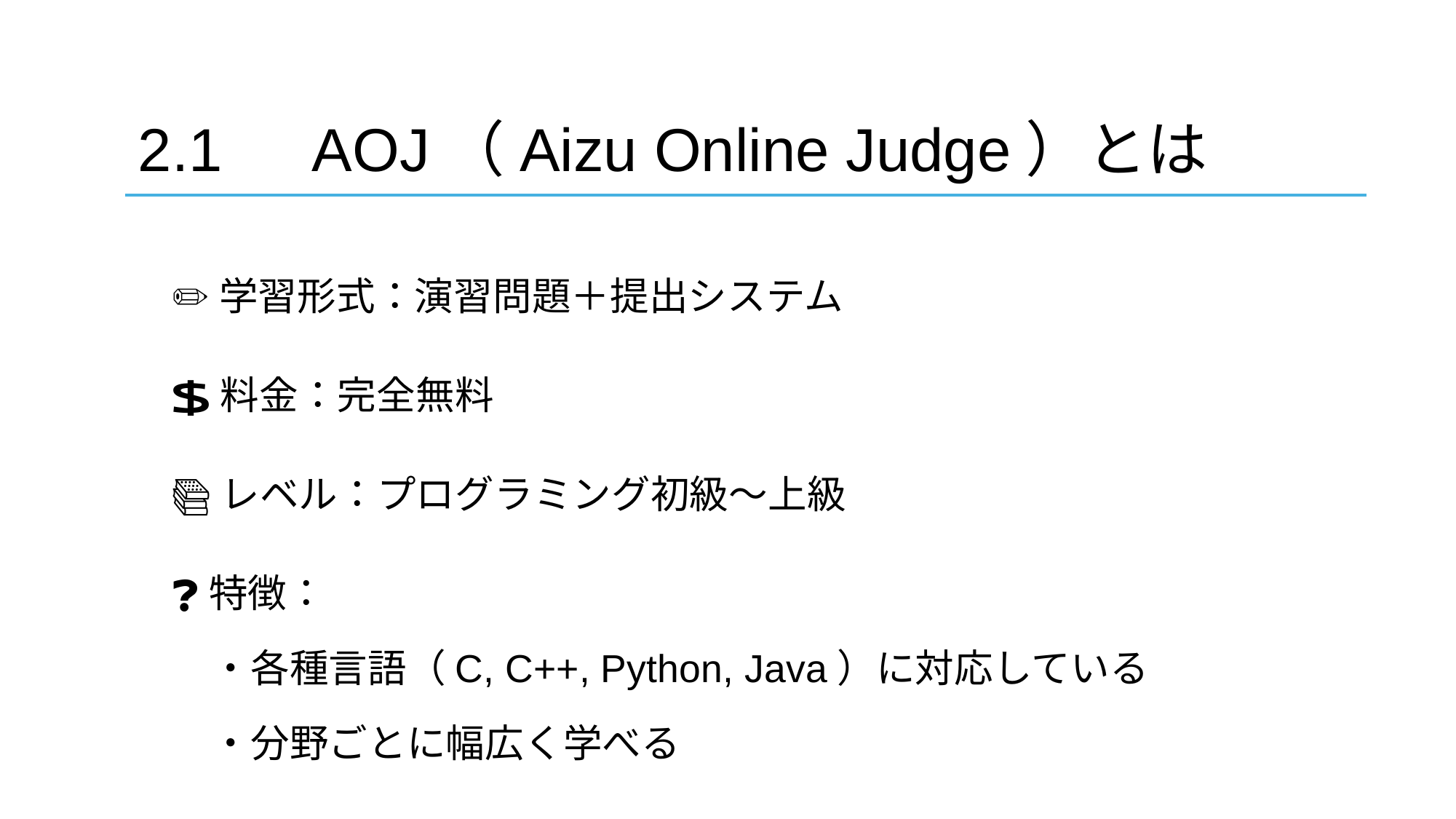

# 2.1　AOJ（Aizu Online Judge）とは
✏学習形式：演習問題＋提出システム
💲料金：完全無料
📚レベル：プログラミング初級～上級
❓特徴：
　・各種言語（C, C++, Python, Java）に対応している
　・分野ごとに幅広く学べる